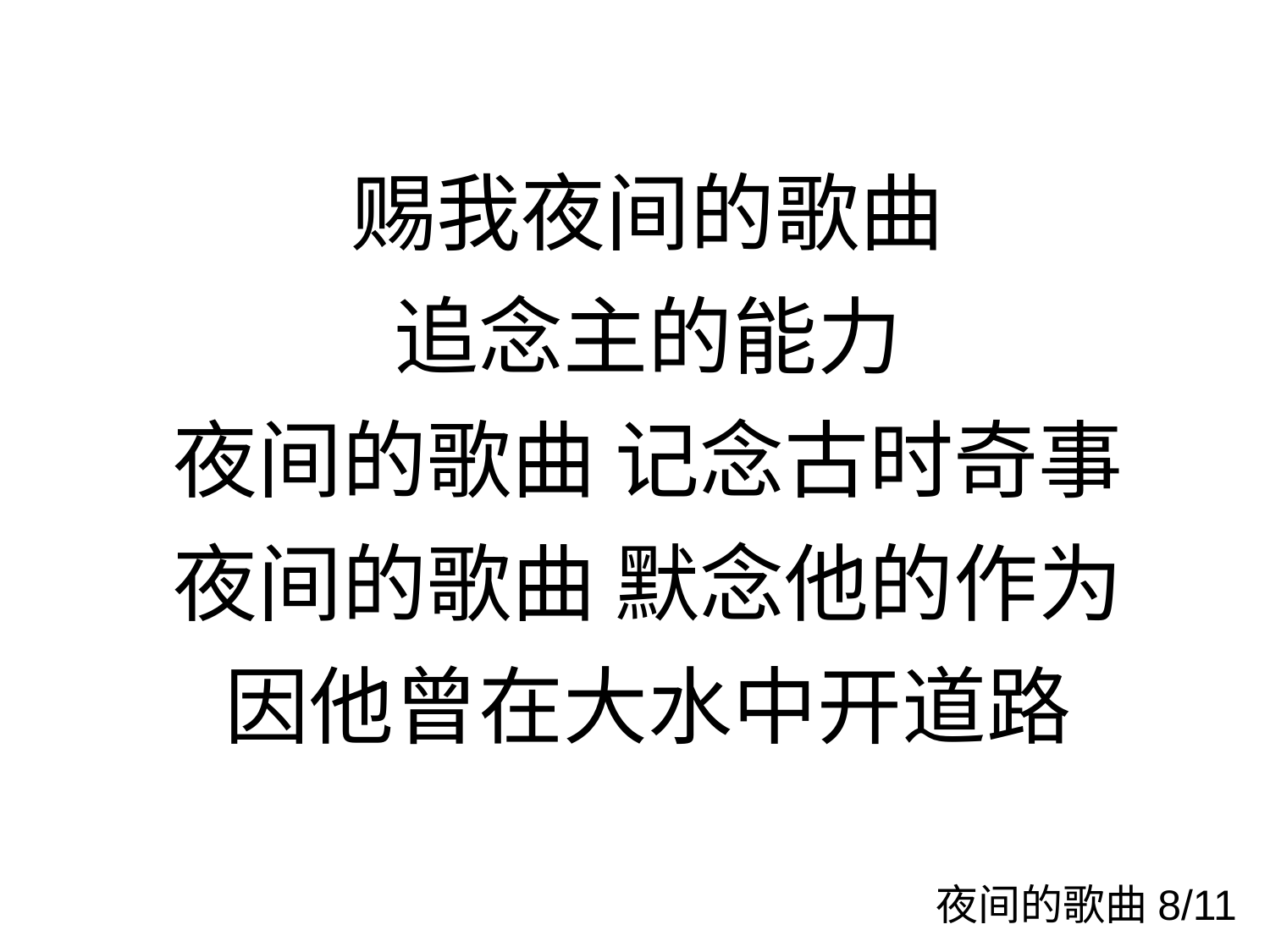

赐我夜间的歌曲
追念主的能力
夜间的歌曲 记念古时奇事
夜间的歌曲 默念他的作为
因他曾在大水中开道路
夜间的歌曲8/11